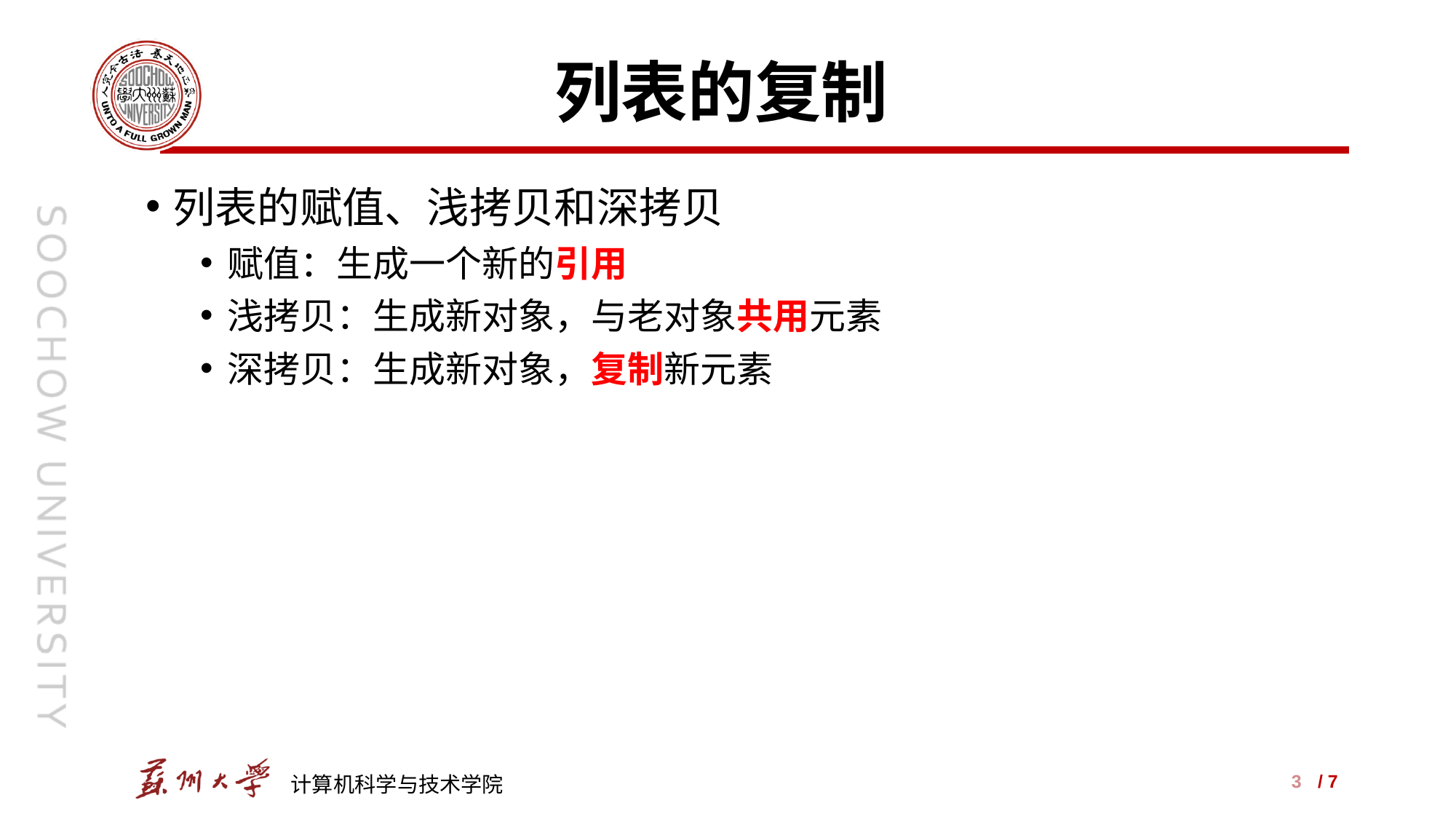

# 列表的复制
列表的赋值、浅拷贝和深拷贝
赋值：生成一个新的引用
浅拷贝：生成新对象，与老对象共用元素
深拷贝：生成新对象，复制新元素
3